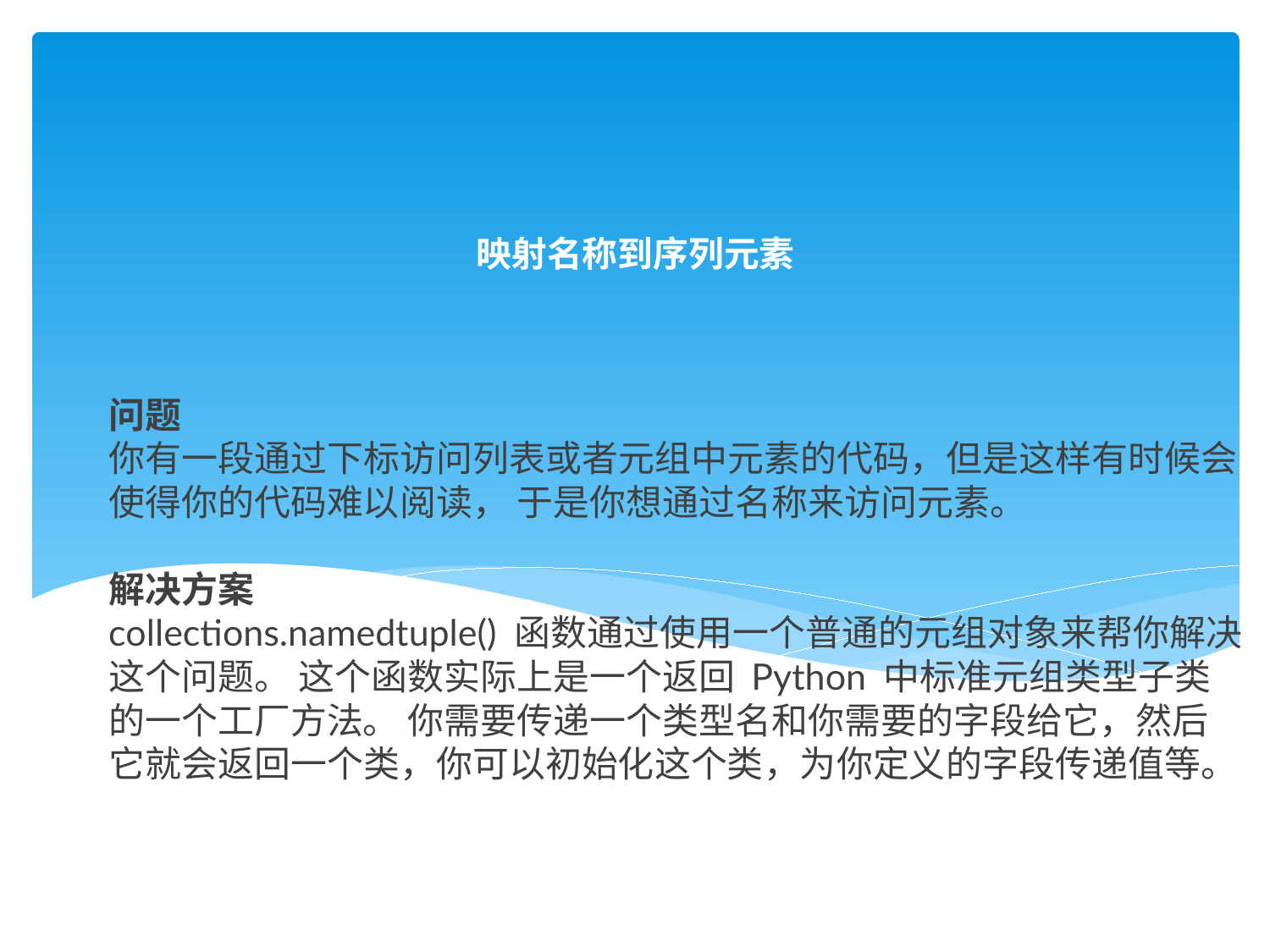

映射名称到序列元素

# 问题 你有一段通过下标访问列表或者元组中元素的代码，但是这样有时候会使得你的代码难以阅读， 于是你想通过名称来访问元素。 解决方案 collections.namedtuple() 函数通过使用一个普通的元组对象来帮你解决这个问题。 这个函数实际上是一个返回 Python 中标准元组类型子类的一个工厂方法。 你需要传递一个类型名和你需要的字段给它，然后它就会返回一个类，你可以初始化这个类，为你定义的字段传递值等。